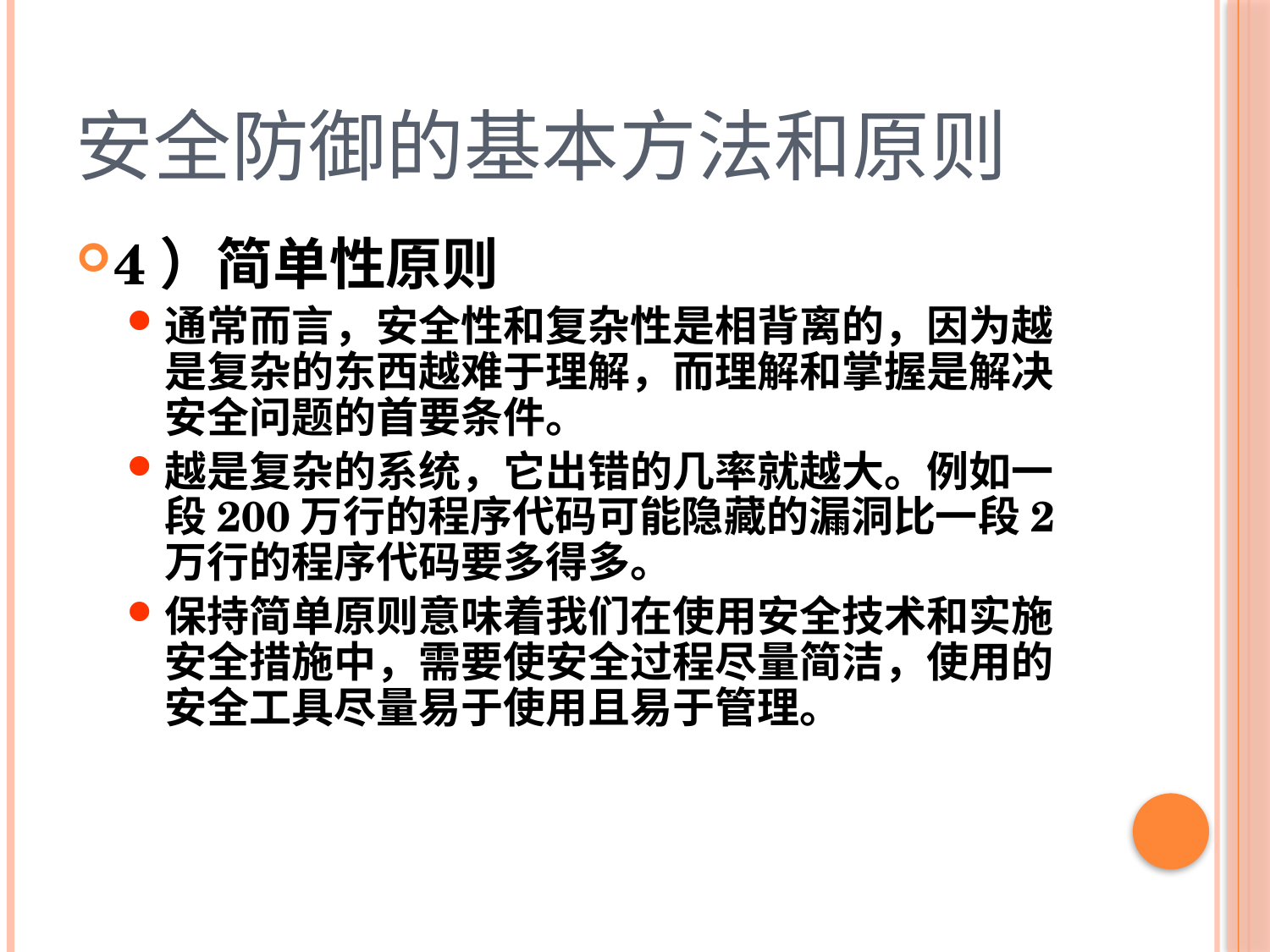

# 安全防御的基本方法和原则
4）简单性原则
通常而言，安全性和复杂性是相背离的，因为越是复杂的东西越难于理解，而理解和掌握是解决安全问题的首要条件。
越是复杂的系统，它出错的几率就越大。例如一段200万行的程序代码可能隐藏的漏洞比一段2万行的程序代码要多得多。
保持简单原则意味着我们在使用安全技术和实施安全措施中，需要使安全过程尽量简洁，使用的安全工具尽量易于使用且易于管理。